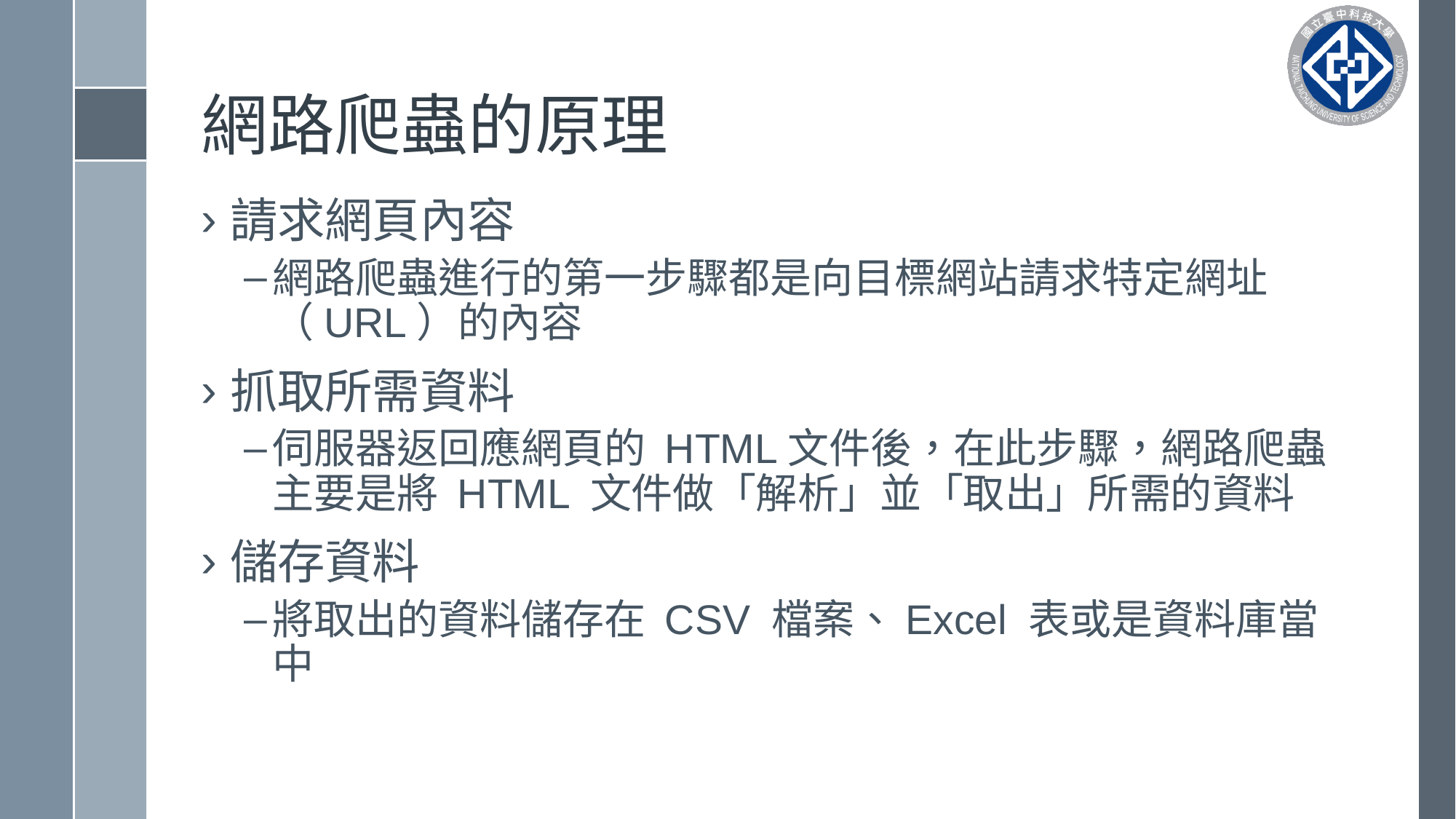

# 網路爬蟲的原理
請求網頁內容
網路爬蟲進行的第一步驟都是向目標網站請求特定網址（URL）的內容
抓取所需資料
伺服器返回應網頁的 HTML文件後，在此步驟，網路爬蟲主要是將 HTML 文件做「解析」並「取出」所需的資料
儲存資料
將取出的資料儲存在 CSV 檔案、Excel 表或是資料庫當中